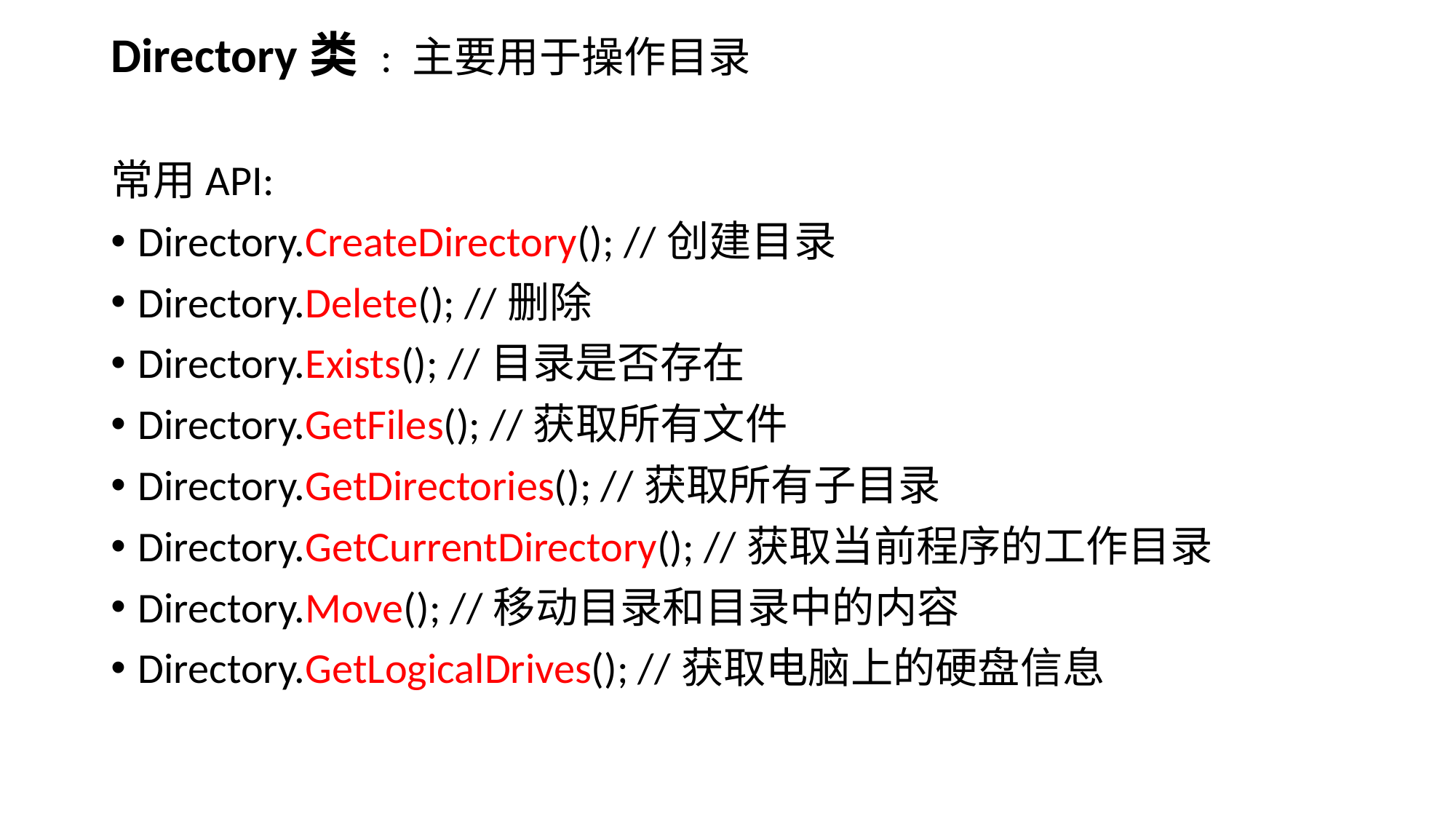

Directory类 : 主要用于操作目录

常用API:
Directory.CreateDirectory(); //创建目录
Directory.Delete(); //删除
Directory.Exists(); //目录是否存在
Directory.GetFiles(); //获取所有文件
Directory.GetDirectories(); //获取所有子目录
Directory.GetCurrentDirectory(); //获取当前程序的工作目录
Directory.Move(); //移动目录和目录中的内容
Directory.GetLogicalDrives(); //获取电脑上的硬盘信息